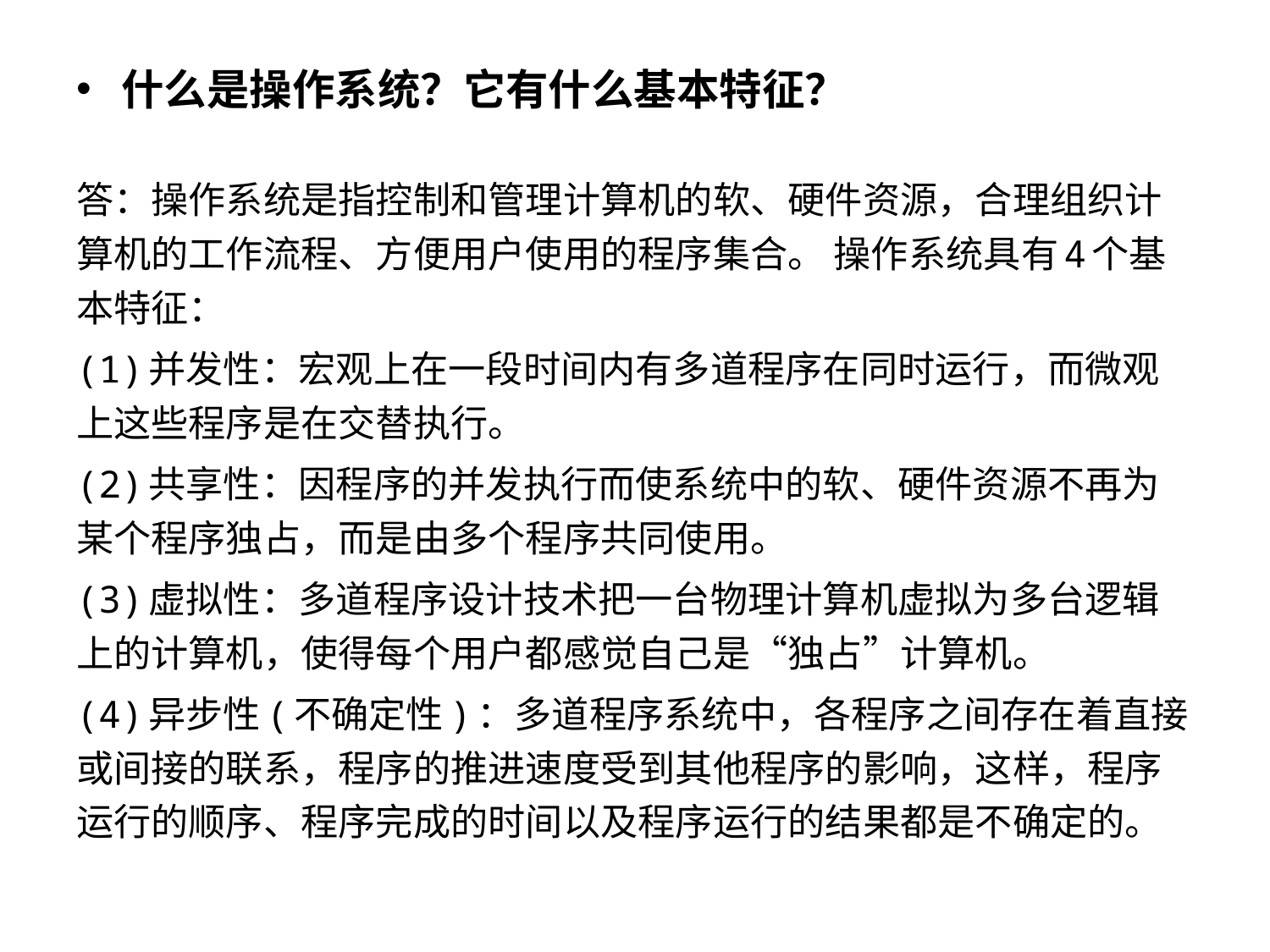

什么是操作系统？它有什么基本特征？

答：操作系统是指控制和管理计算机的软、硬件资源，合理组织计算机的工作流程、方便用户使用的程序集合。 操作系统具有4个基本特征：
(1)并发性：宏观上在一段时间内有多道程序在同时运行，而微观上这些程序是在交替执行。
(2)共享性：因程序的并发执行而使系统中的软、硬件资源不再为某个程序独占，而是由多个程序共同使用。
(3)虚拟性：多道程序设计技术把一台物理计算机虚拟为多台逻辑上的计算机，使得每个用户都感觉自己是“独占”计算机。
(4)异步性(不确定性)：多道程序系统中，各程序之间存在着直接或间接的联系，程序的推进速度受到其他程序的影响，这样，程序运行的顺序、程序完成的时间以及程序运行的结果都是不确定的。